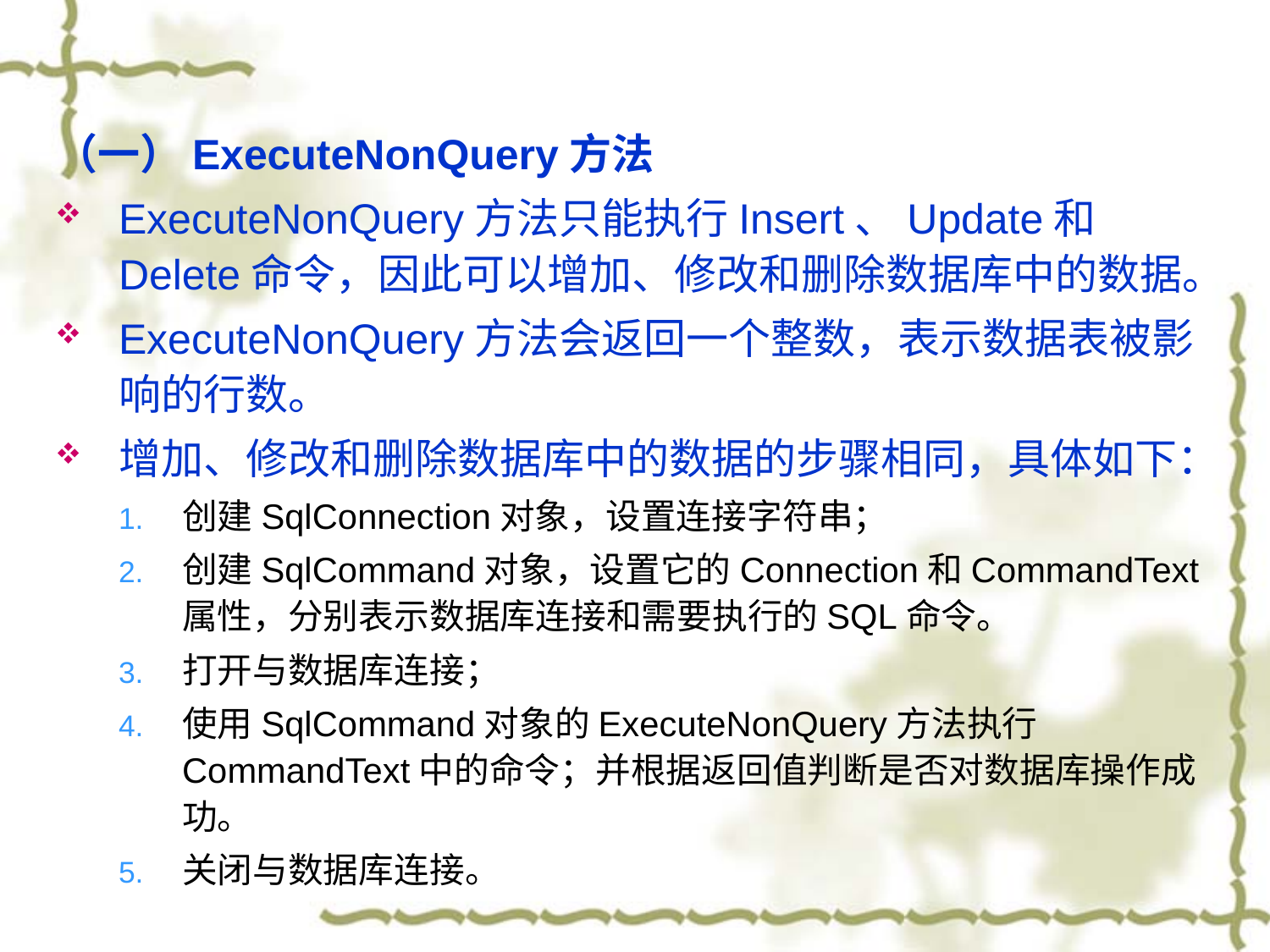

（一）ExecuteNonQuery方法
ExecuteNonQuery方法只能执行Insert、Update和Delete命令，因此可以增加、修改和删除数据库中的数据。
ExecuteNonQuery方法会返回一个整数，表示数据表被影响的行数。
增加、修改和删除数据库中的数据的步骤相同，具体如下：
创建SqlConnection对象，设置连接字符串；
创建SqlCommand对象，设置它的Connection和CommandText属性，分别表示数据库连接和需要执行的SQL命令。
打开与数据库连接；
使用SqlCommand对象的ExecuteNonQuery方法执行CommandText中的命令；并根据返回值判断是否对数据库操作成功。
关闭与数据库连接。